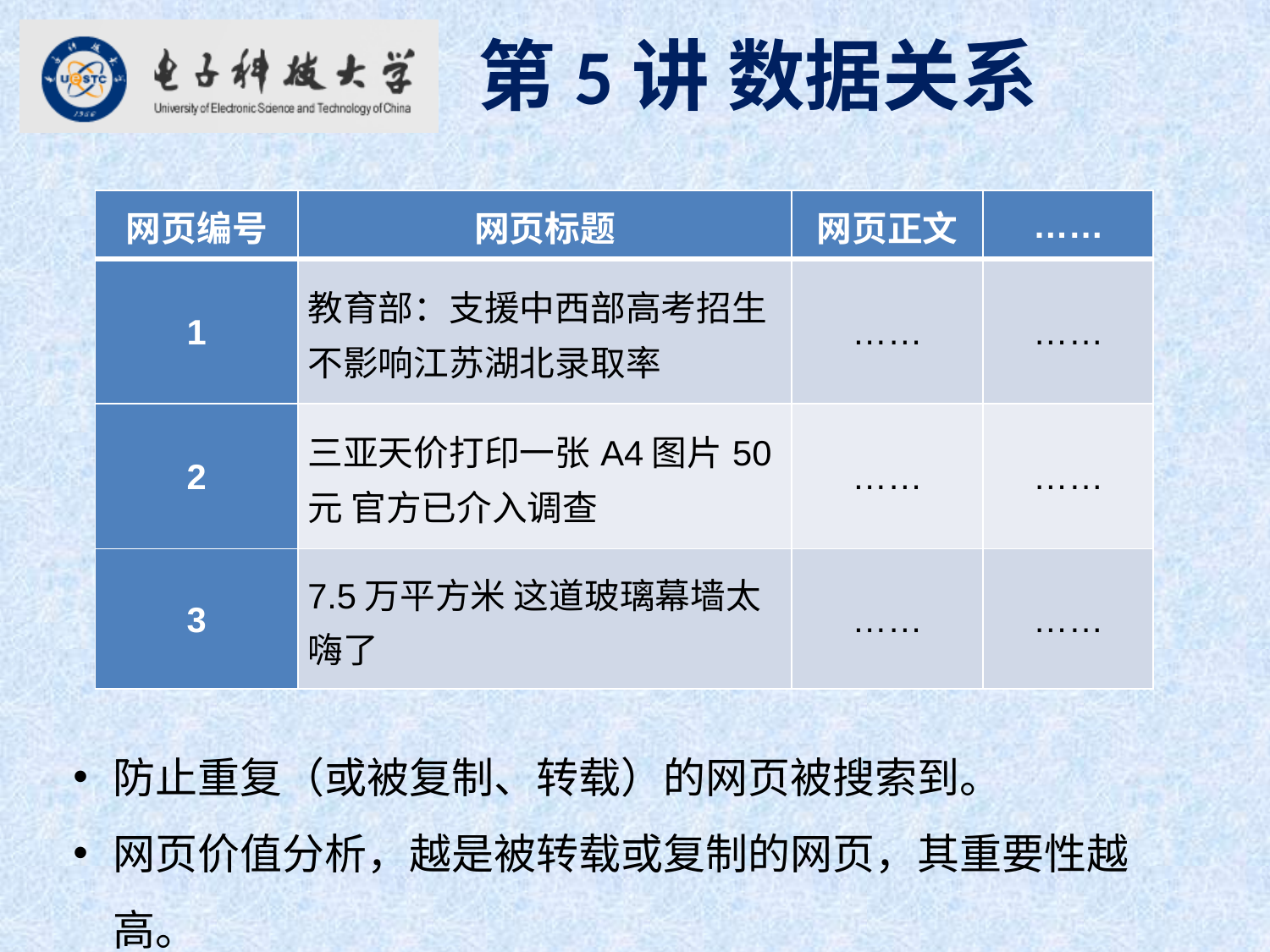

第5讲 数据关系
| 网页编号 | 网页标题 | 网页正文 | …… |
| --- | --- | --- | --- |
| 1 | 教育部：支援中西部高考招生不影响江苏湖北录取率 | …… | …… |
| 2 | 三亚天价打印一张A4图片50元 官方已介入调查 | …… | …… |
| 3 | 7.5万平方米 这道玻璃幕墙太嗨了 | …… | …… |
防止重复（或被复制、转载）的网页被搜索到。
网页价值分析，越是被转载或复制的网页，其重要性越高。